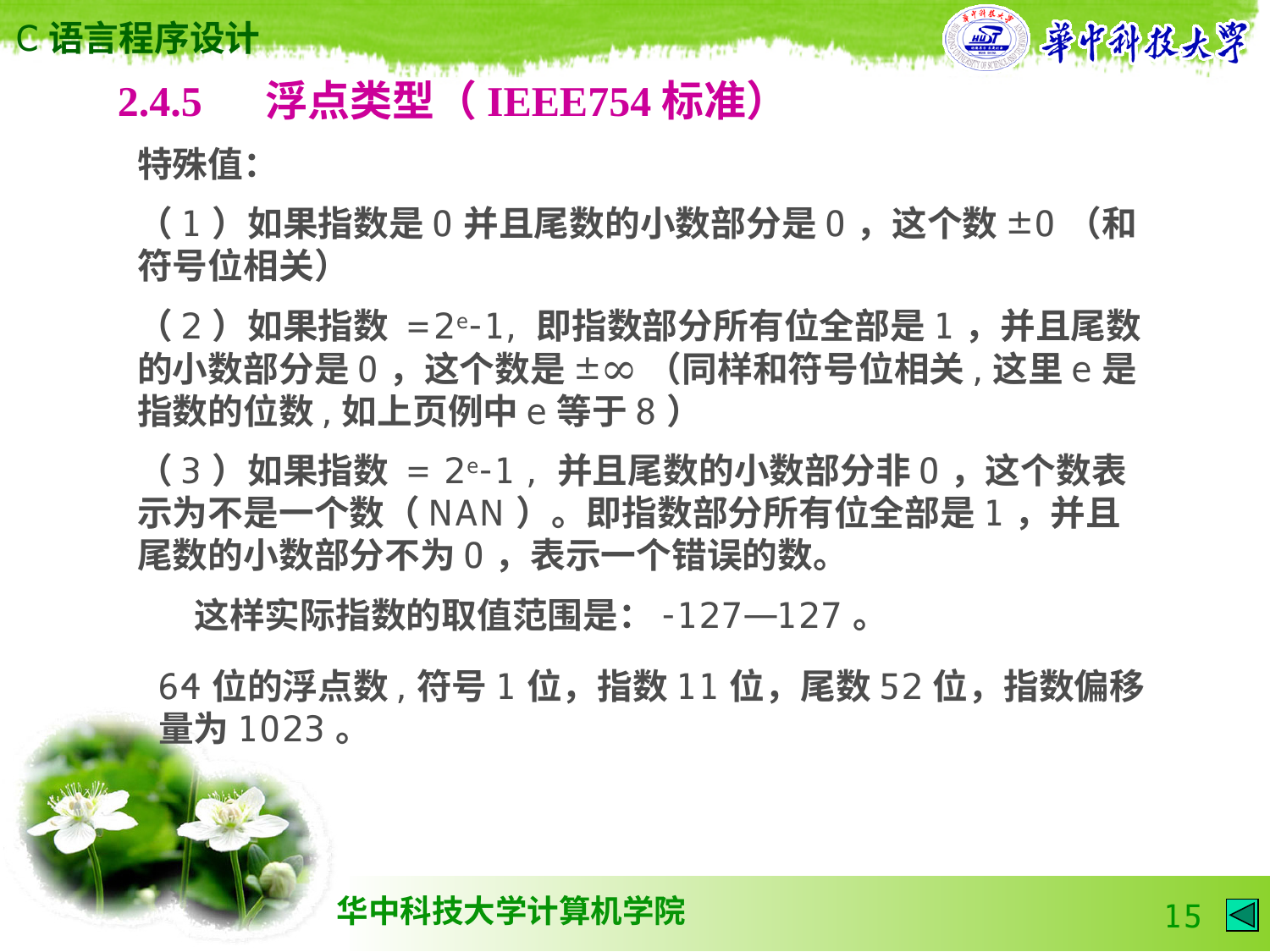

2.4.5 　浮点类型（IEEE754标准）
特殊值：
（1）如果指数是0并且尾数的小数部分是0，这个数±0（和符号位相关）
（2）如果指数 =2e-1, 即指数部分所有位全部是1，并且尾数的小数部分是0，这个数是±∞（同样和符号位相关,这里e是指数的位数,如上页例中e等于8）
（3）如果指数 = 2e-1 , 并且尾数的小数部分非0，这个数表示为不是一个数（NAN）。即指数部分所有位全部是1，并且尾数的小数部分不为0，表示一个错误的数。
      这样实际指数的取值范围是：-127—127。
64位的浮点数,符号1位，指数11位，尾数52位，指数偏移量为1023。
15